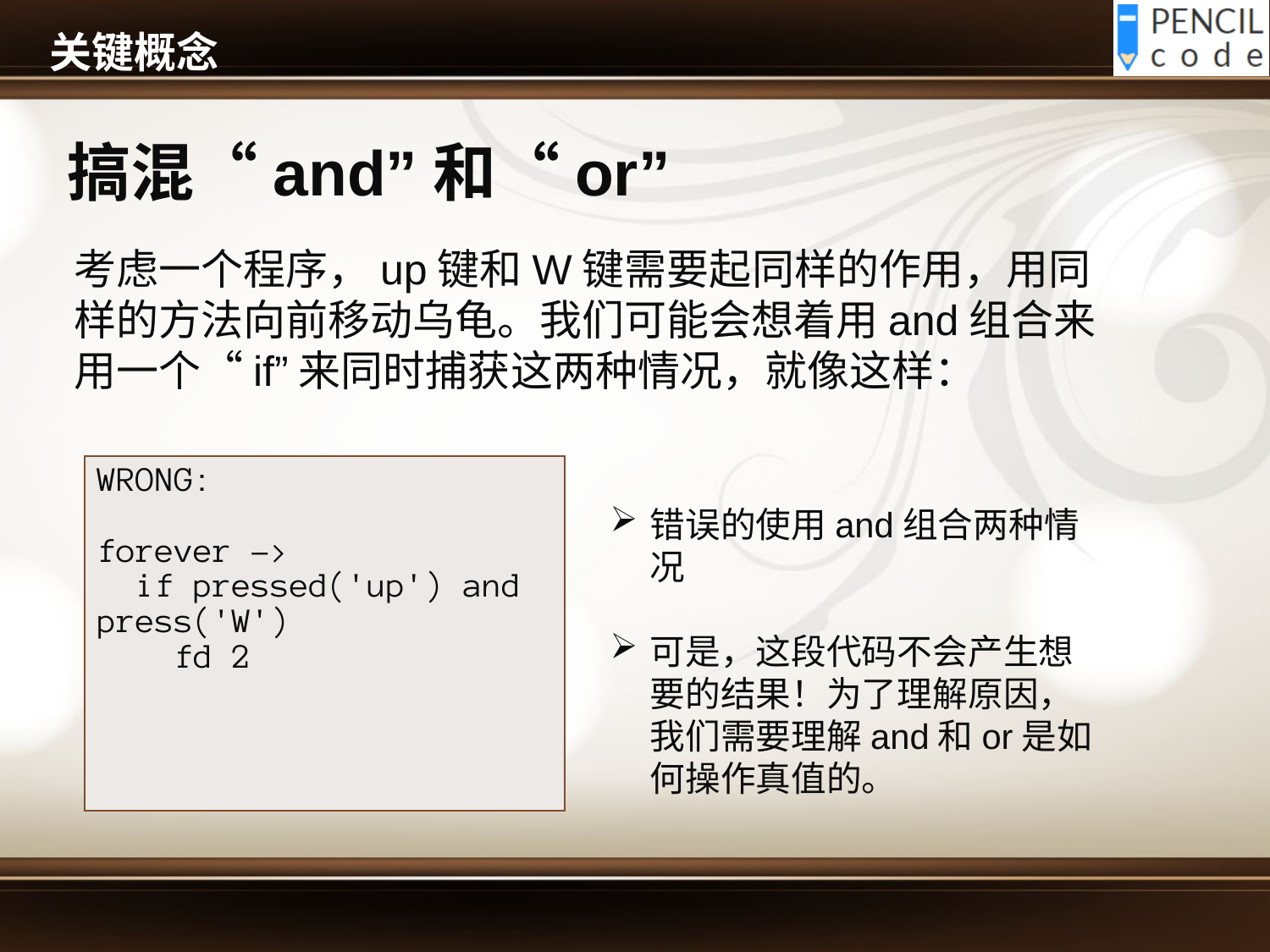

# 关键概念
搞混“and”和“or”
考虑一个程序，up键和W键需要起同样的作用，用同样的方法向前移动乌龟。我们可能会想着用and组合来用一个“if”来同时捕获这两种情况，就像这样：
| WRONG: forever -> if pressed('up') and press('W') fd 2 |
| --- |
错误的使用and组合两种情况

可是，这段代码不会产生想要的结果！为了理解原因，我们需要理解and和or是如何操作真值的。